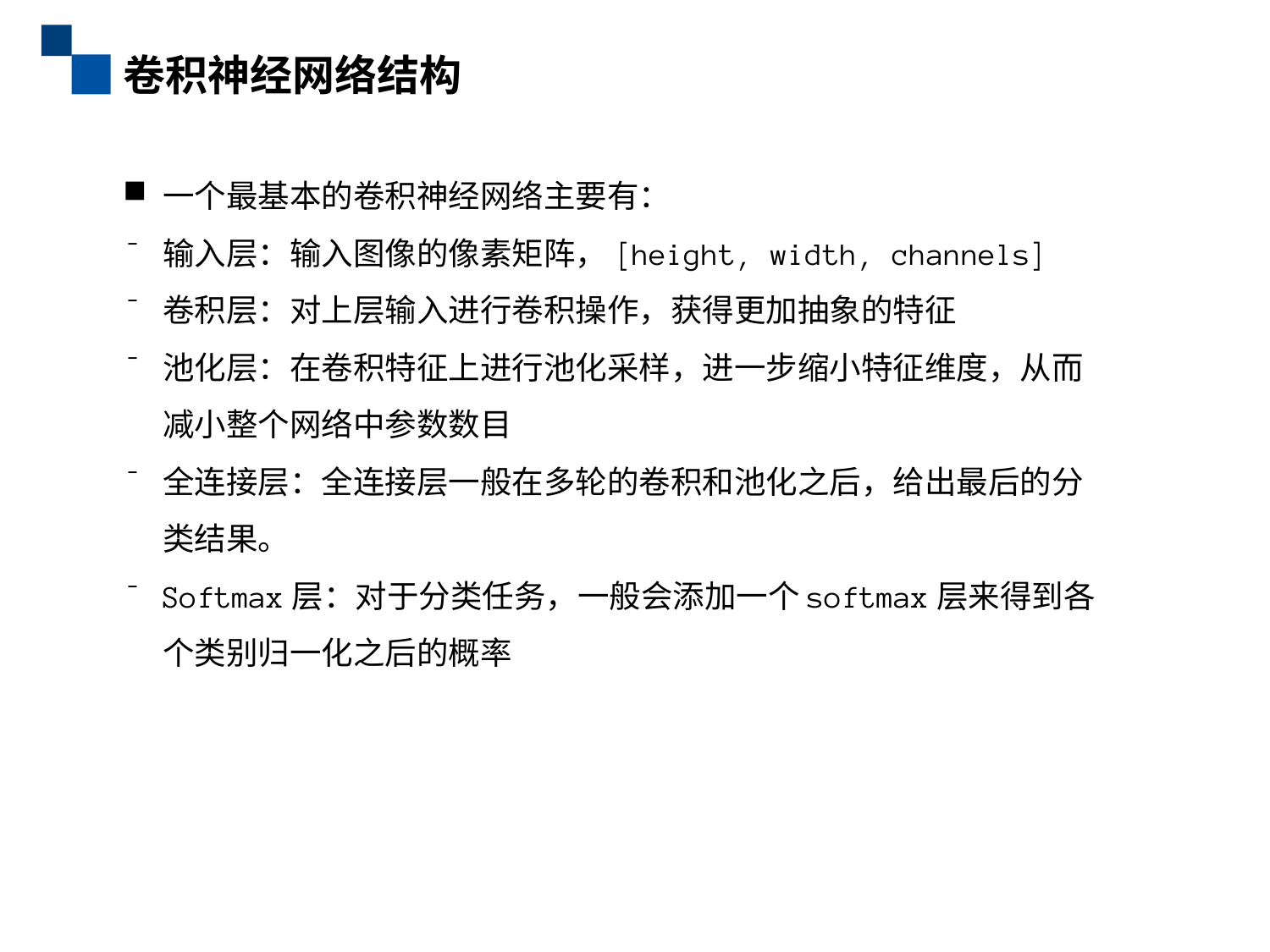

卷积神经网络结构

一个最基本的卷积神经网络主要有：
输入层：输入图像的像素矩阵，[height, width, channels]
卷积层：对上层输入进行卷积操作，获得更加抽象的特征
池化层：在卷积特征上进行池化采样，进一步缩小特征维度，从而减小整个网络中参数数目
全连接层：全连接层一般在多轮的卷积和池化之后，给出最后的分类结果。
Softmax层：对于分类任务，一般会添加一个softmax层来得到各个类别归一化之后的概率

3